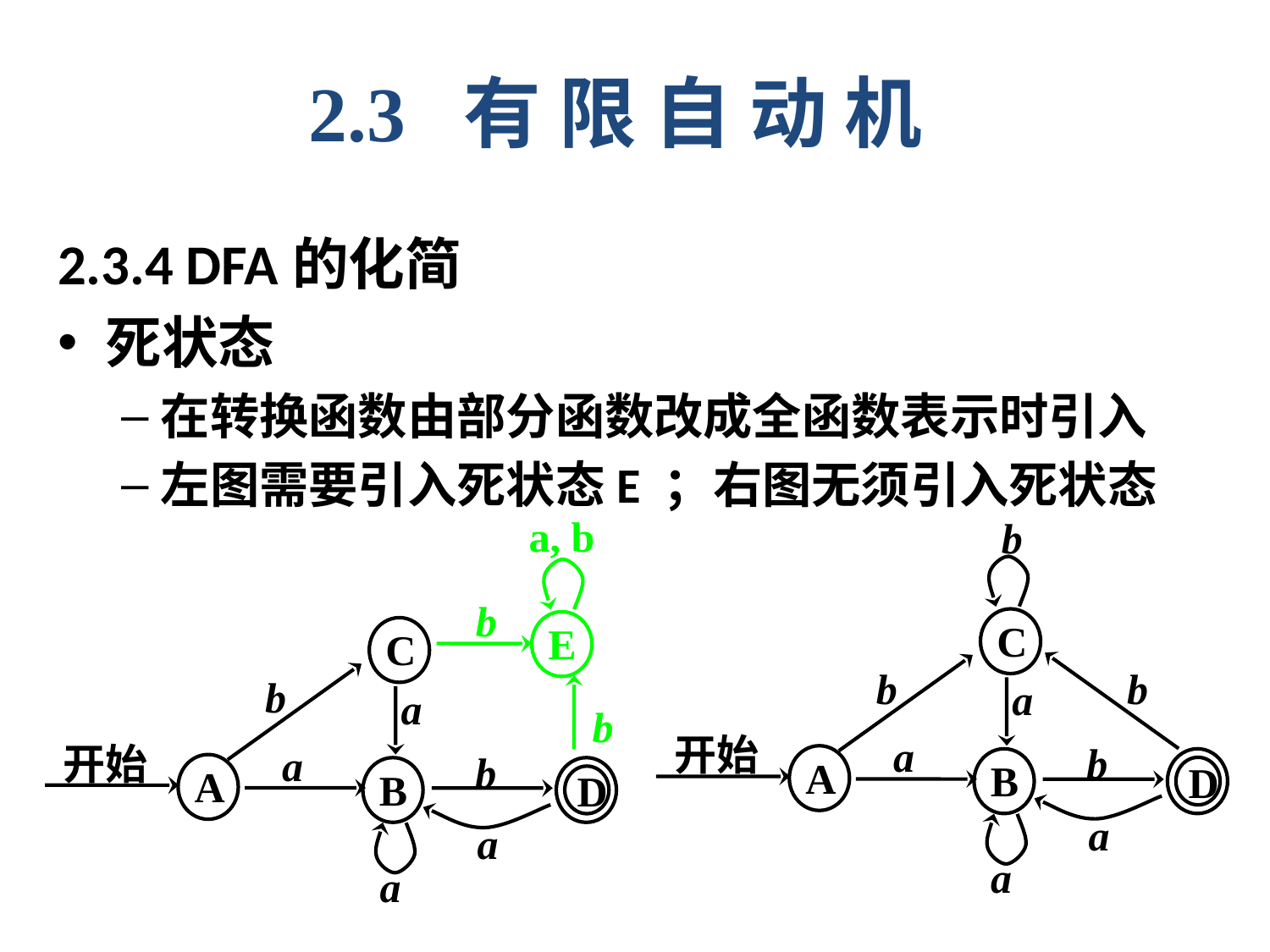

2.3  有 限 自 动 机
2.3.4 DFA的化简
死状态
在转换函数由部分函数改成全函数表示时引入
左图需要引入死状态E ；右图无须引入死状态
a, b

b
E
C

b

a

b
开始
a
b
A
B

D

a

a
b

C

b
b
a

开始
a
b
A
B

D

a

a